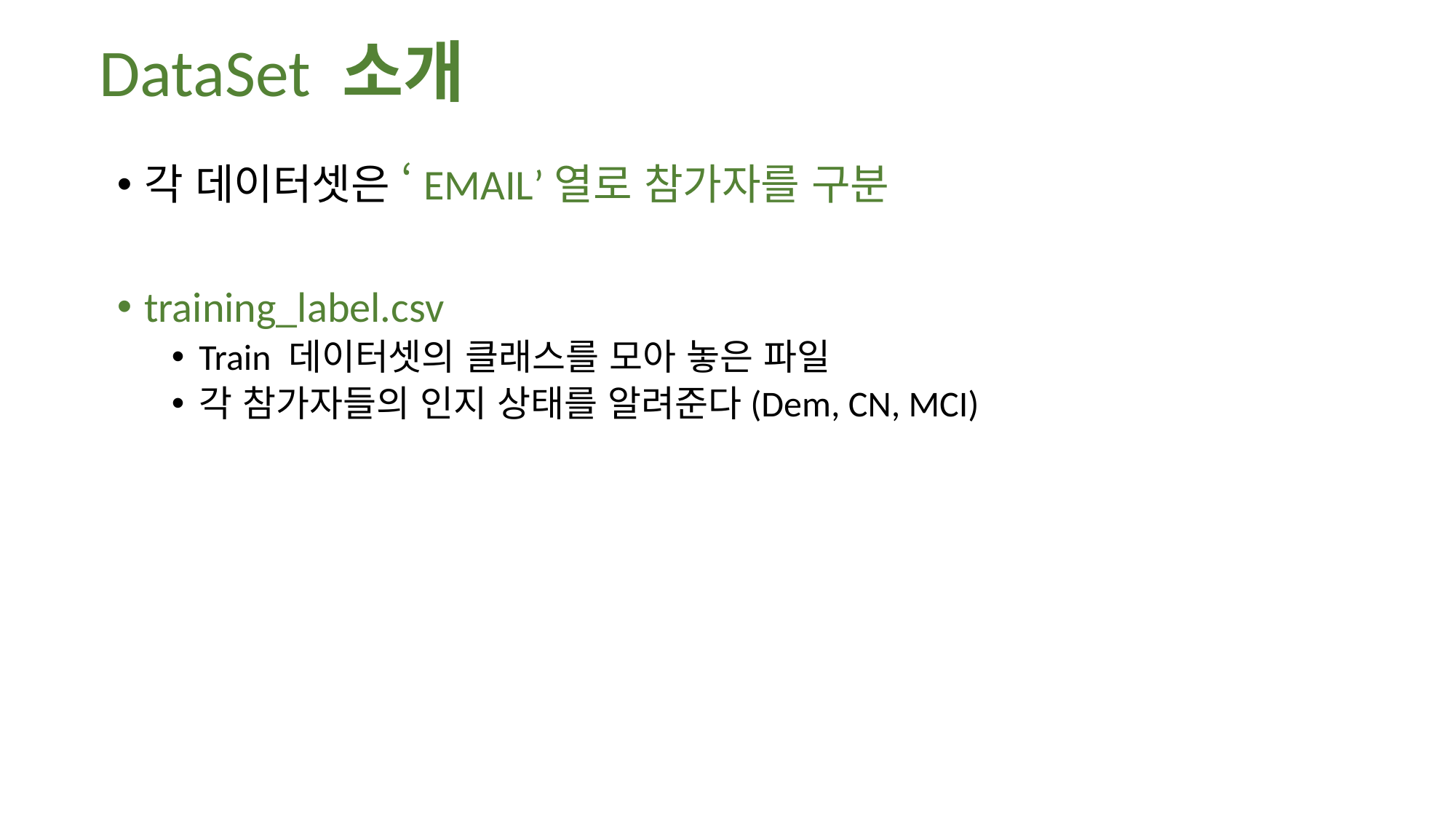

# DataSet 소개
각 데이터셋은 ‘EMAIL’열로 참가자를 구분

training_label.csv
Train 데이터셋의 클래스를 모아 놓은 파일
각 참가자들의 인지 상태를 알려준다(Dem, CN, MCI)